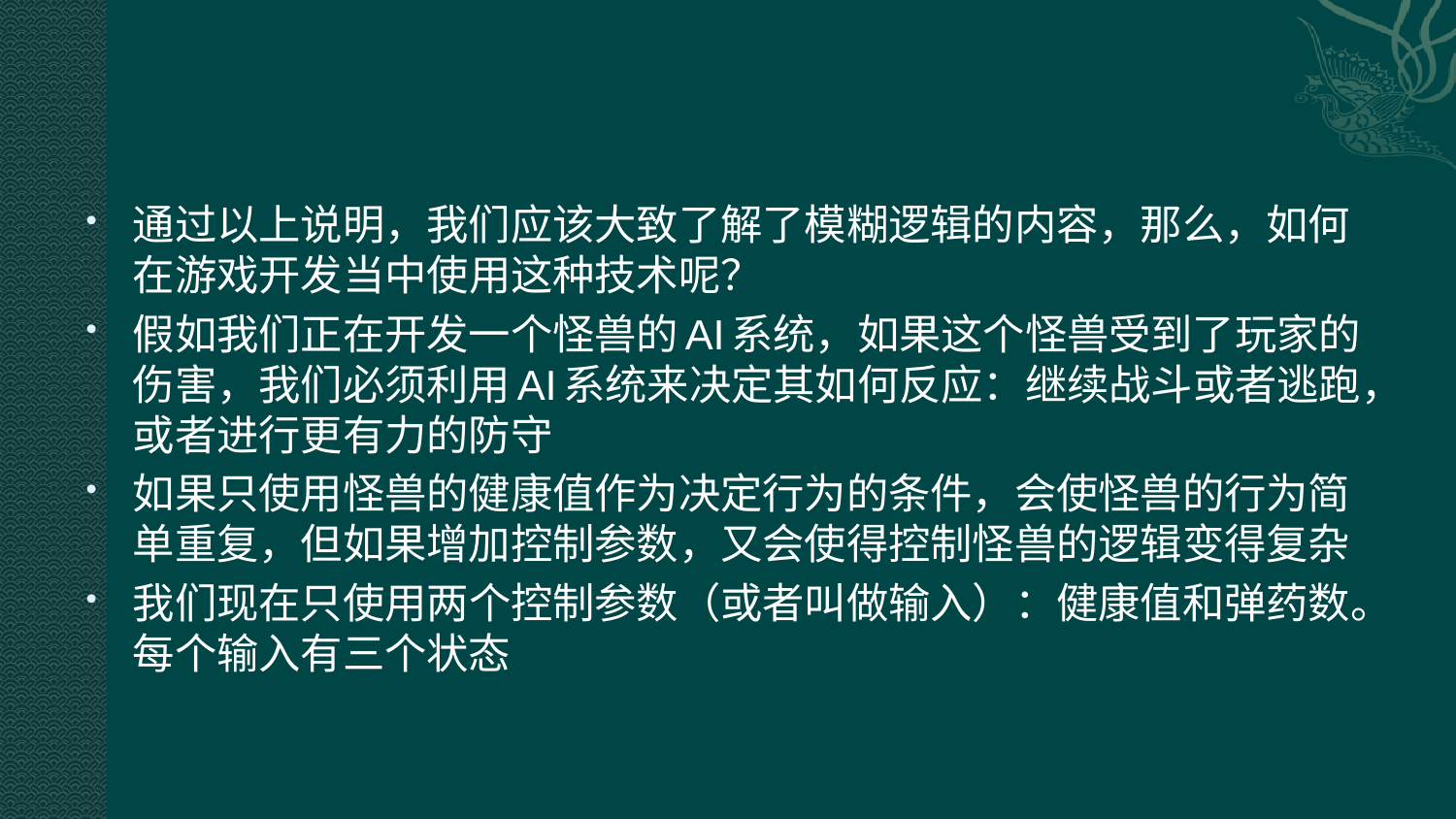

#
通过以上说明，我们应该大致了解了模糊逻辑的内容，那么，如何在游戏开发当中使用这种技术呢？
假如我们正在开发一个怪兽的AI系统，如果这个怪兽受到了玩家的伤害，我们必须利用AI系统来决定其如何反应：继续战斗或者逃跑，或者进行更有力的防守
如果只使用怪兽的健康值作为决定行为的条件，会使怪兽的行为简单重复，但如果增加控制参数，又会使得控制怪兽的逻辑变得复杂
我们现在只使用两个控制参数（或者叫做输入）：健康值和弹药数。每个输入有三个状态